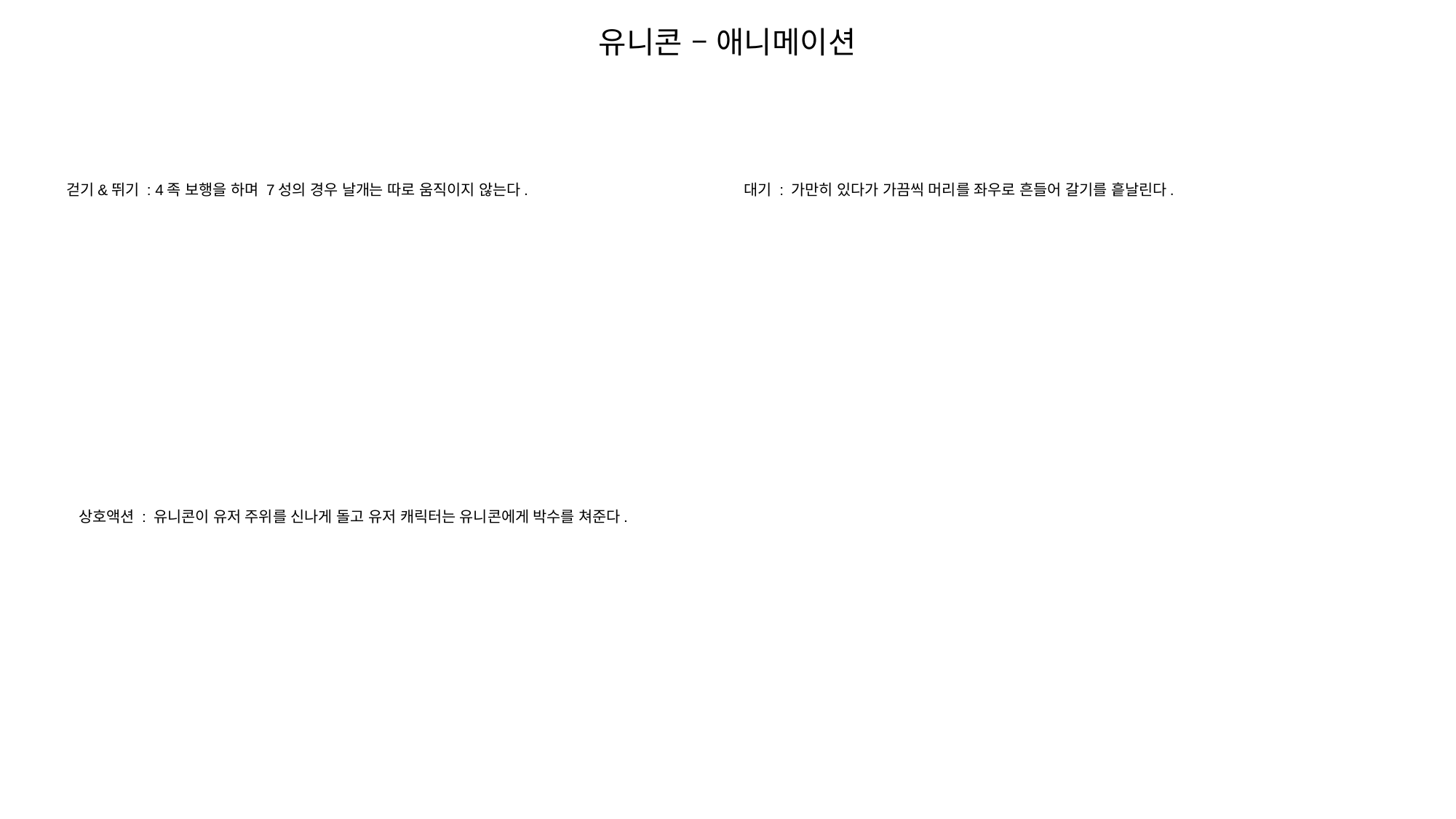

유니콘 – 애니메이션
걷기&뛰기 : 4족 보행을 하며 7성의 경우 날개는 따로 움직이지 않는다.
대기 : 가만히 있다가 가끔씩 머리를 좌우로 흔들어 갈기를 흩날린다.
상호액션 : 유니콘이 유저 주위를 신나게 돌고 유저 캐릭터는 유니콘에게 박수를 쳐준다.